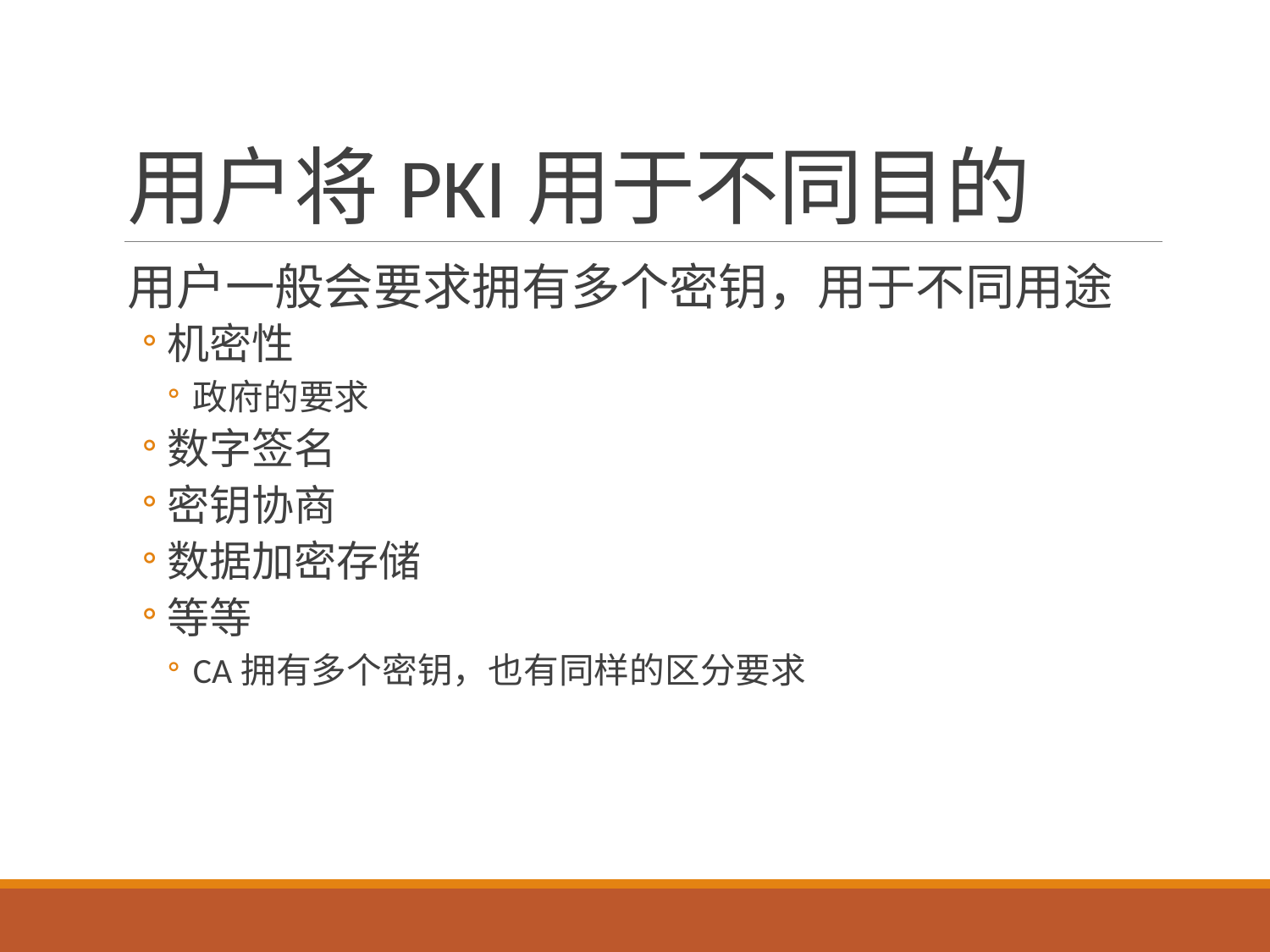

# 用户将PKI用于不同目的
用户一般会要求拥有多个密钥，用于不同用途
机密性
政府的要求
数字签名
密钥协商
数据加密存储
等等
CA拥有多个密钥，也有同样的区分要求
40